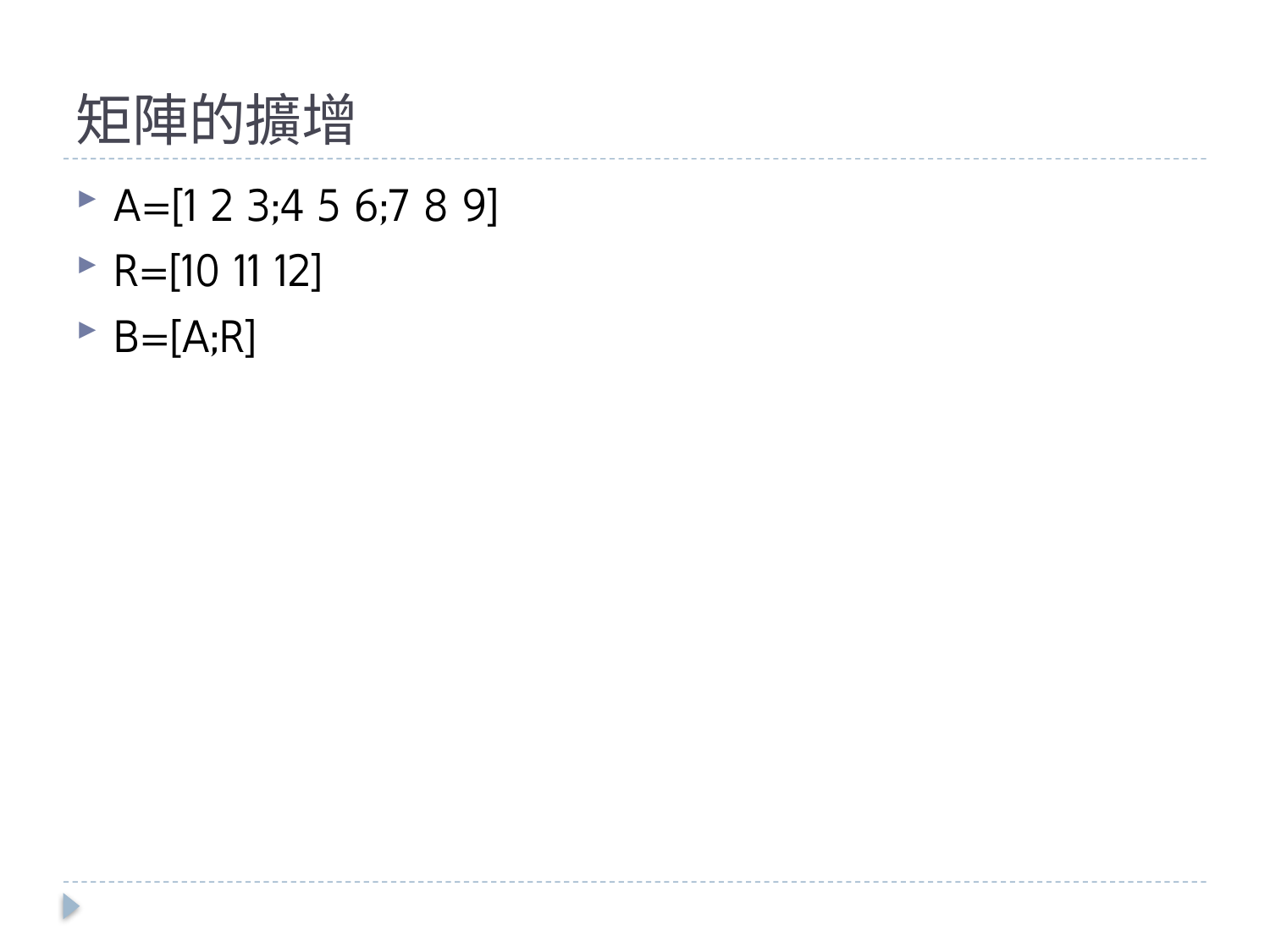

# 矩陣的擴增
A=[1 2 3;4 5 6;7 8 9]
R=[10 11 12]
B=[A;R]